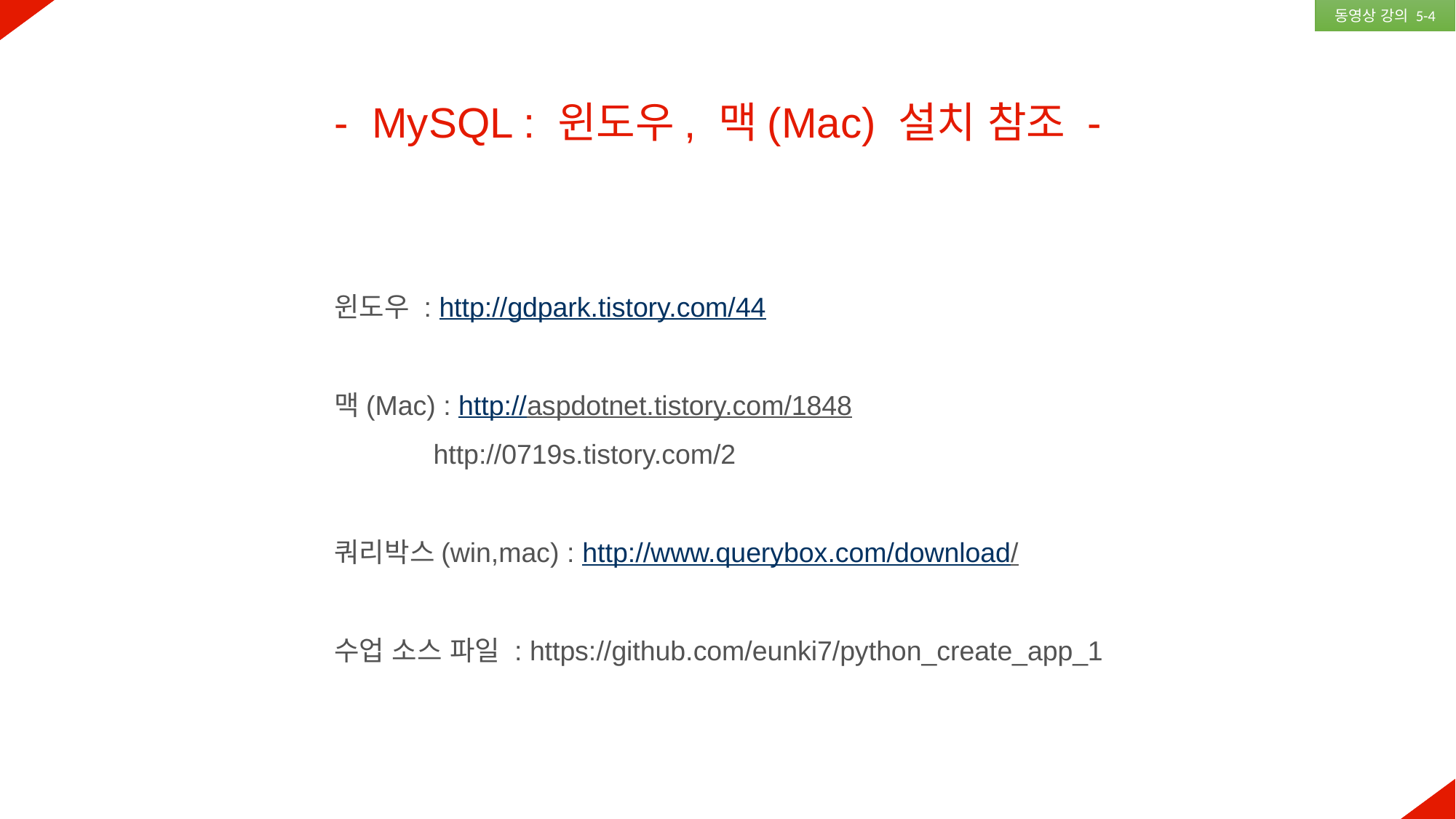

동영상 강의 5-4
-  MySQL : 윈도우, 맥(Mac) 설치 참조 -
윈도우 : http://gdpark.tistory.com/44

맥(Mac) : http://aspdotnet.tistory.com/1848
             http://0719s.tistory.com/2

쿼리박스(win,mac) : http://www.querybox.com/download/

수업 소스 파일 : https://github.com/eunki7/python_create_app_1